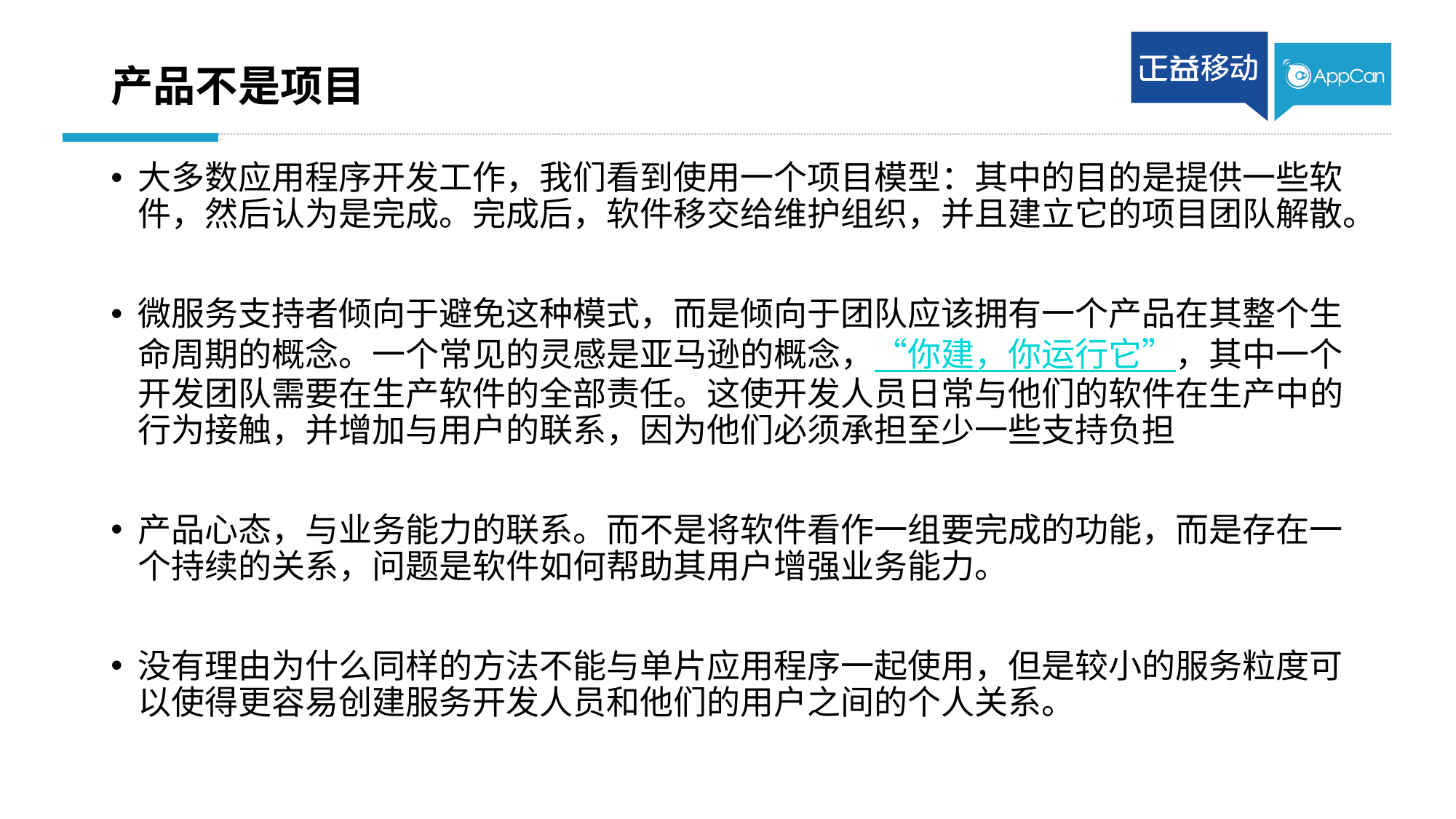

# 产品不是项目
大多数应用程序开发工作，我们看到使用一个项目模型：其中的目的是提供一些软件，然后认为是完成。完成后，软件移交给维护组织，并且建立它的项目团队解散。

微服务支持者倾向于避免这种模式，而是倾向于团队应该拥有一个产品在其整个生命周期的概念。一个常见的灵感是亚马逊的概念，“你建，你运行它”，其中一个开发团队需要在生产软件的全部责任。这使开发人员日常与他们的软件在生产中的行为接触，并增加与用户的联系，因为他们必须承担至少一些支持负担

产品心态，与业务能力的联系。而不是将软件看作一组要完成的功能，而是存在一个持续的关系，问题是软件如何帮助其用户增强业务能力。

没有理由为什么同样的方法不能与单片应用程序一起使用，但是较小的服务粒度可以使得更容易创建服务开发人员和他们的用户之间的个人关系。